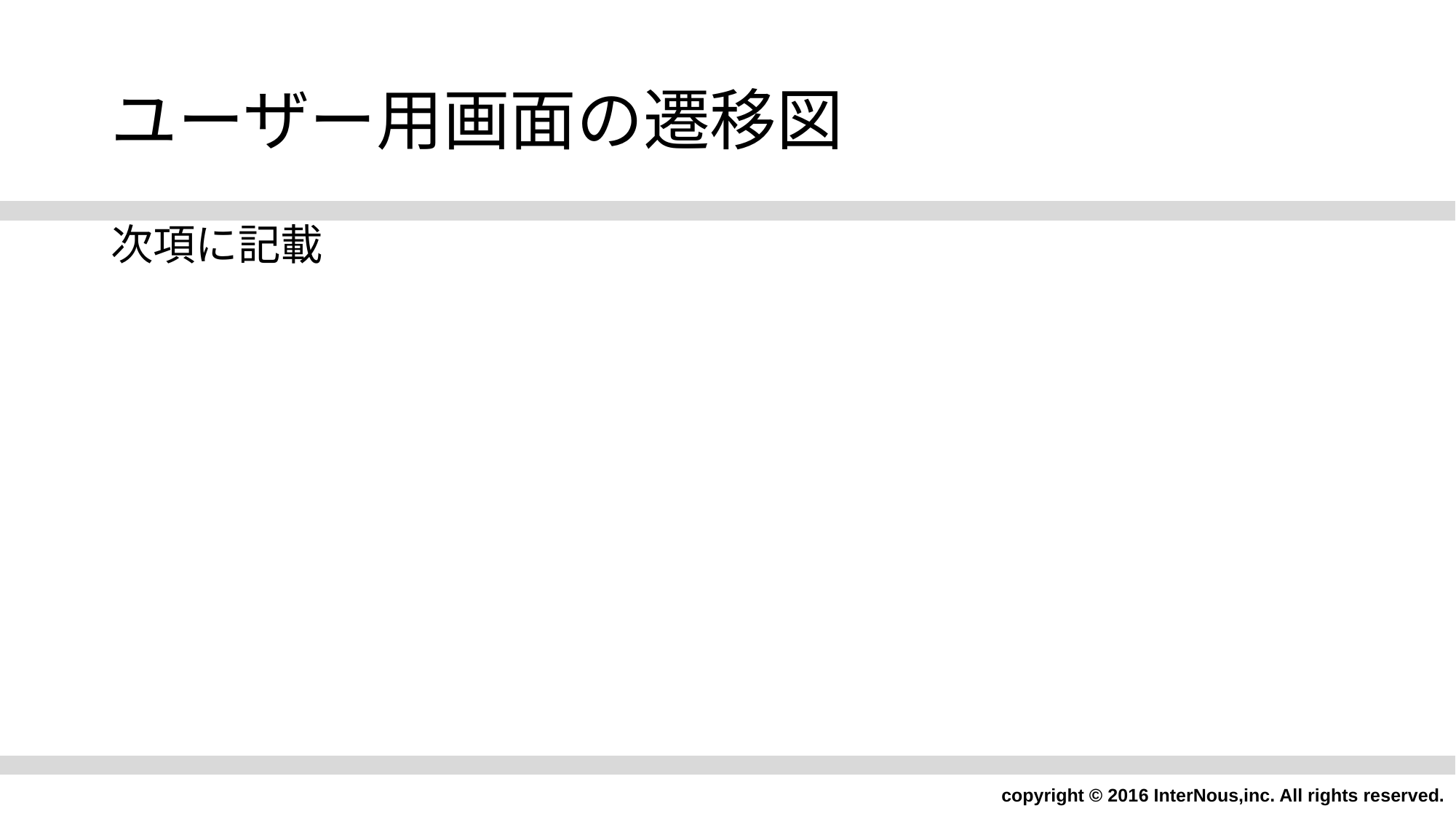

# ユーザー用画面の遷移図

次項に記載

copyright © 2016 InterNous,inc. All rights reserved.